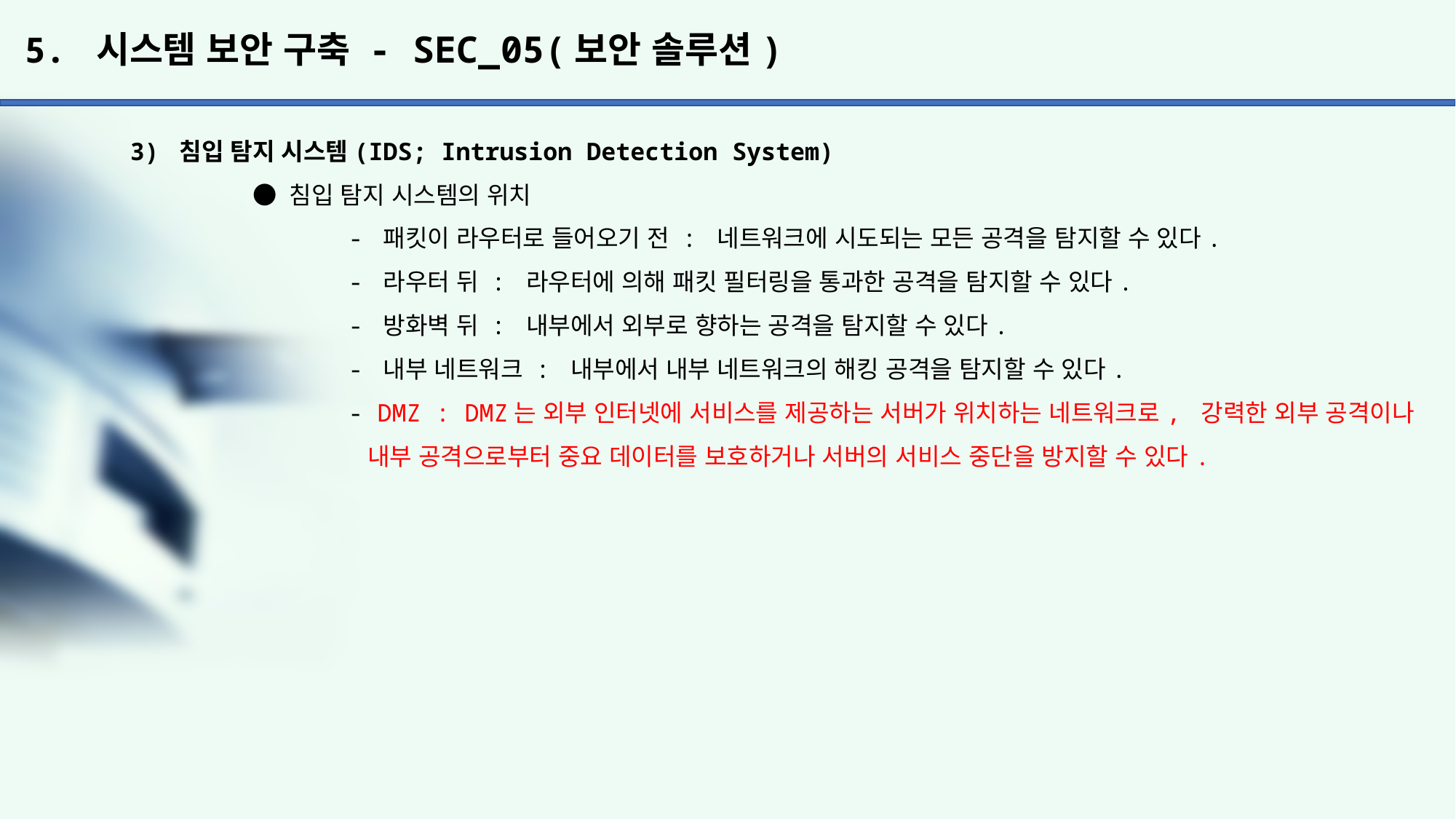

# 5. 시스템 보안 구축 - SEC_05(보안 솔루션)
3) 침입 탐지 시스템(IDS; Intrusion Detection System)
	  ● 침입 탐지 시스템의 위치
		- 패킷이 라우터로 들어오기 전 : 네트워크에 시도되는 모든 공격을 탐지할 수 있다.
		- 라우터 뒤 : 라우터에 의해 패킷 필터링을 통과한 공격을 탐지할 수 있다.
		- 방화벽 뒤 : 내부에서 외부로 향하는 공격을 탐지할 수 있다.
		- 내부 네트워크 : 내부에서 내부 네트워크의 해킹 공격을 탐지할 수 있다.
		- DMZ : DMZ는 외부 인터넷에 서비스를 제공하는 서버가 위치하는 네트워크로, 강력한 외부 공격이나
		  내부 공격으로부터 중요 데이터를 보호하거나 서버의 서비스 중단을 방지할 수 있다.